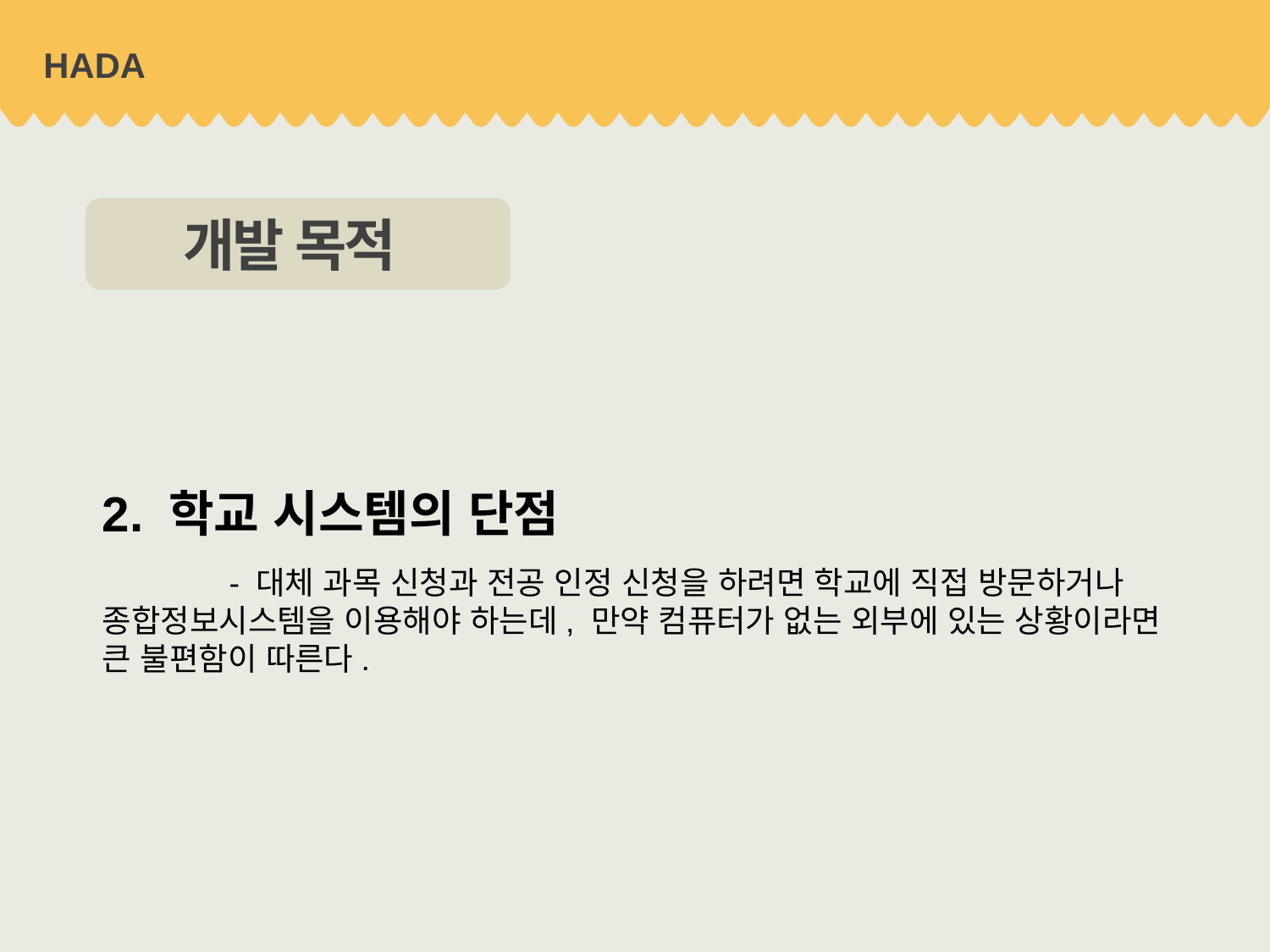

# HADA

개발 목적
2. 학교 시스템의 단점

	- 대체 과목 신청과 전공 인정 신청을 하려면 학교에 직접 방문하거나 종합정보시스템을 이용해야 하는데, 만약 컴퓨터가 없는 외부에 있는 상황이라면 큰 불편함이 따른다.